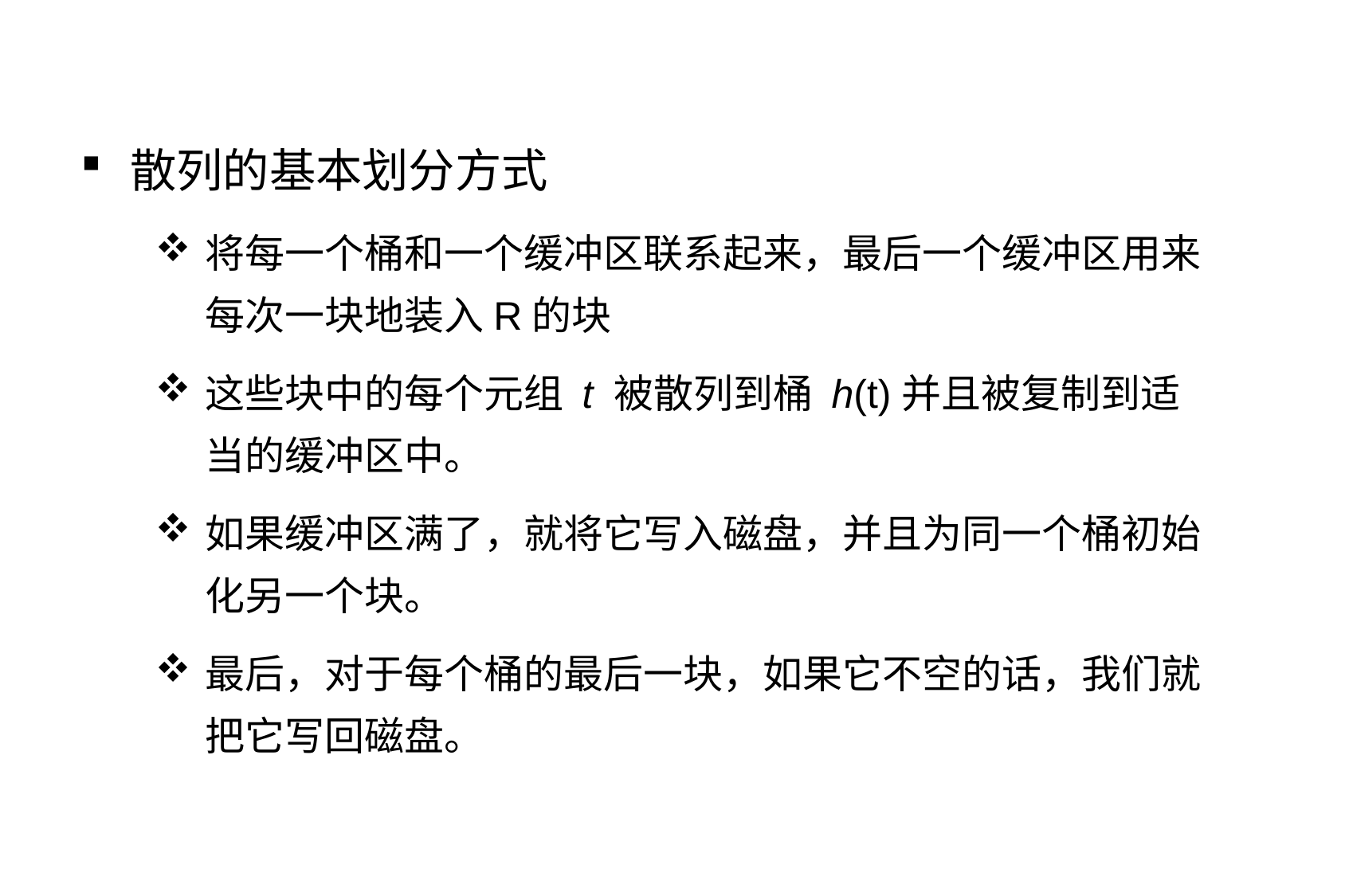

散列的基本划分方式
将每一个桶和一个缓冲区联系起来，最后一个缓冲区用来每次一块地装入R的块
这些块中的每个元组 t 被散列到桶 h(t)并且被复制到适当的缓冲区中。
如果缓冲区满了，就将它写入磁盘，并且为同一个桶初始化另一个块。
最后，对于每个桶的最后一块，如果它不空的话，我们就把它写回磁盘。

19